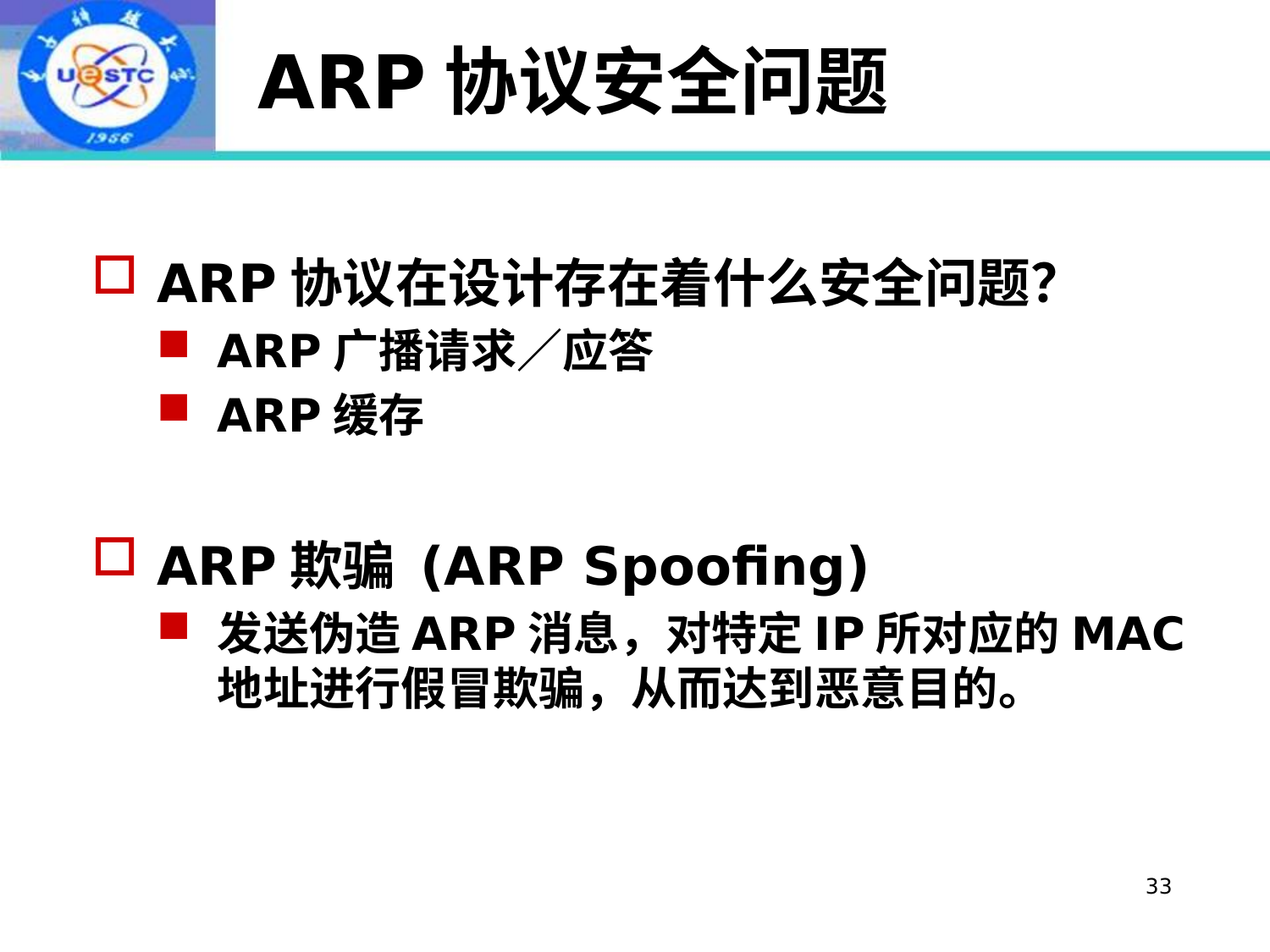

# ARP协议安全问题
ARP协议在设计存在着什么安全问题？
ARP广播请求／应答
ARP缓存

ARP欺骗 (ARP Spoofing)
发送伪造ARP消息，对特定IP所对应的MAC地址进行假冒欺骗，从而达到恶意目的。

33